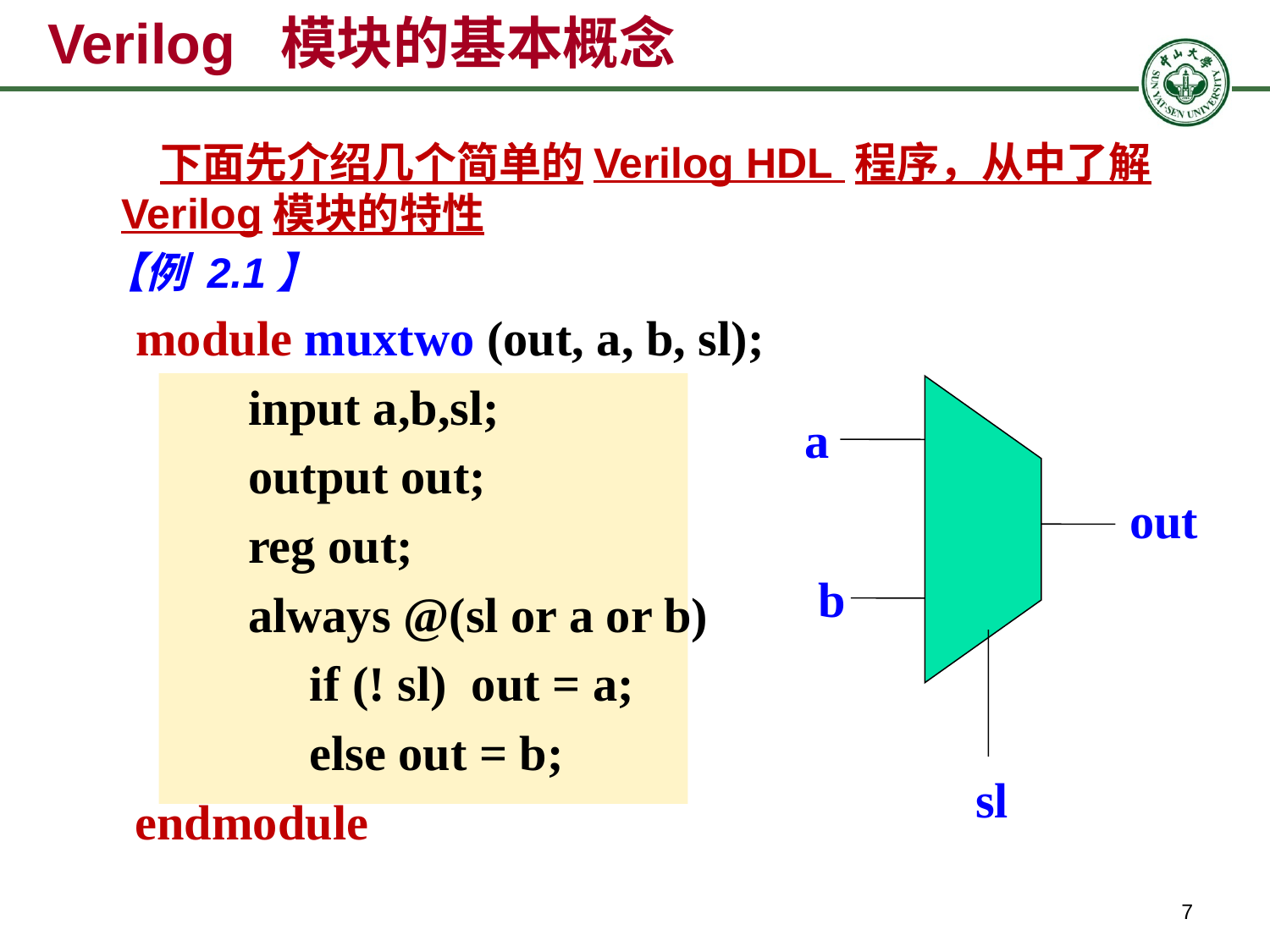

# Verilog  模块的基本概念
        下面先介绍几个简单的Verilog HDL 程序，从中了解Verilog模块的特性
  【例 2.1】
       module muxtwo (out, a, b, sl);
    	input a,b,sl;
    	output out;
    	reg out;
    	always @(sl or a or b)
    	     if (! sl)  out = a;
    	     else out = b;
     endmodule

a

out

b

sl